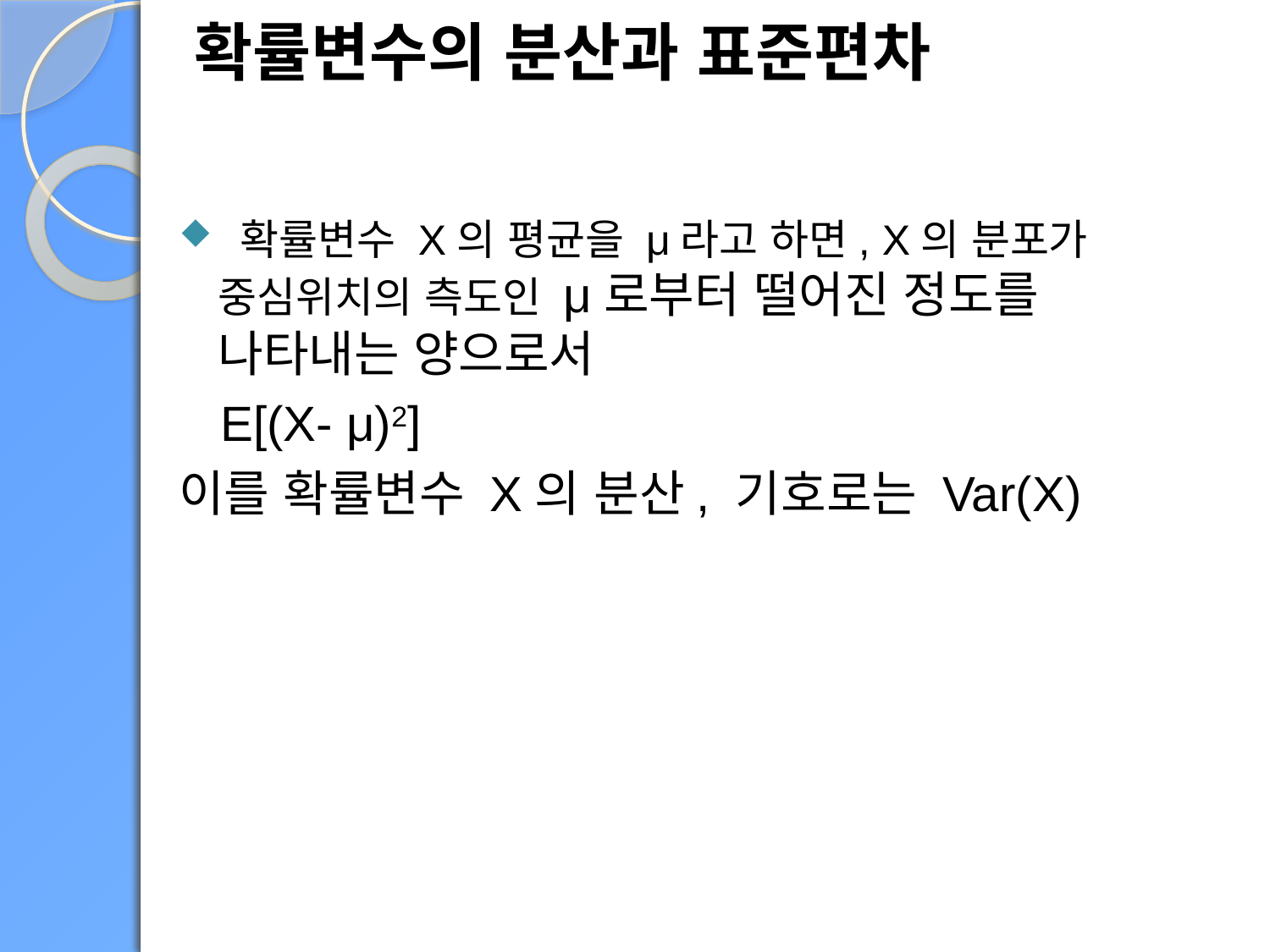

확률변수의 분산과 표준편차
 확률변수 X의 평균을 μ라고 하면, X의 분포가 중심위치의 측도인 μ로부터 떨어진 정도를 나타내는 양으로서
   E[(X- μ)2]
이를 확률변수 X의 분산, 기호로는 Var(X)